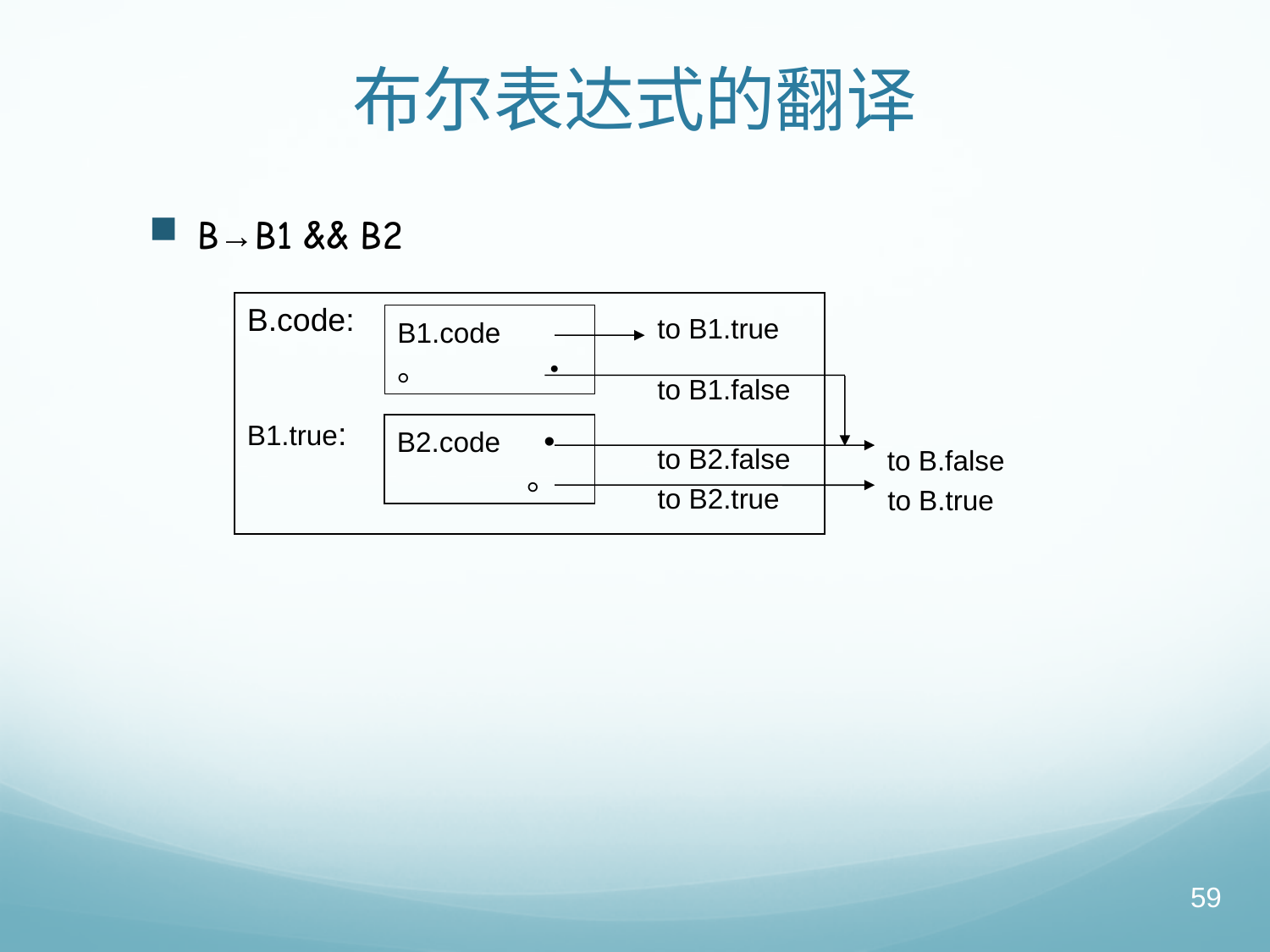

# 布尔表达式的翻译
B→B1 && B2

B.code:

B1.true:

to B1.true
B1.code     。	  •

to B1.false

B2.code     •
                 。
to B2.false
to B.false

to B2.true
to B.true

59